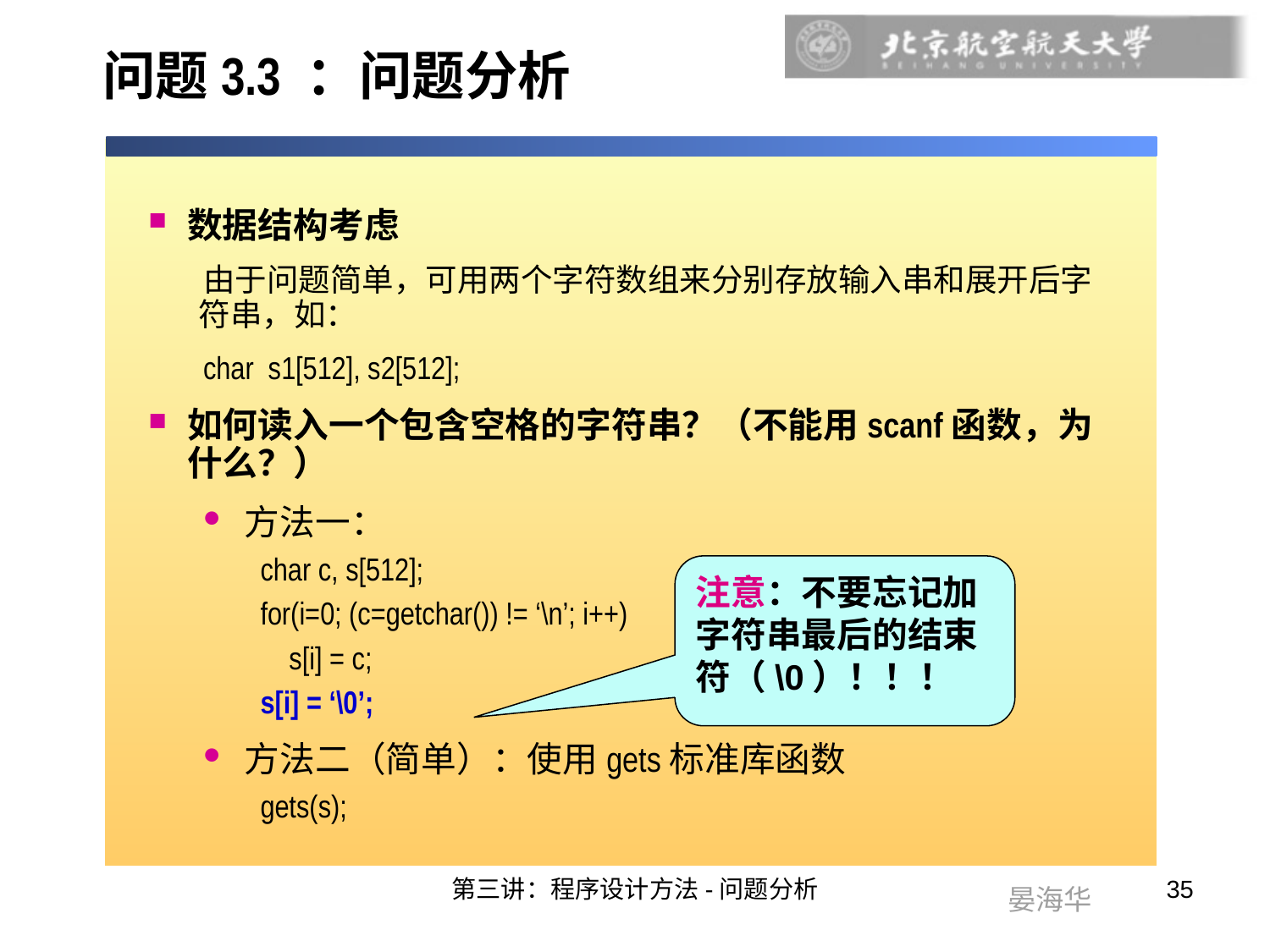

# 问题3.3 ：问题分析
数据结构考虑
由于问题简单，可用两个字符数组来分别存放输入串和展开后字符串，如：
char  s1[512], s2[512];
如何读入一个包含空格的字符串？（不能用scanf函数，为什么？）
方法一：
char c, s[512];
for(i=0; (c=getchar()) != ‘\n’; i++)
    s[i] = c;
s[i] = ‘\0’;
方法二（简单）：使用gets标准库函数
gets(s);
注意：不要忘记加字符串最后的结束符（\0）！！！
第三讲：程序设计方法-问题分析
35